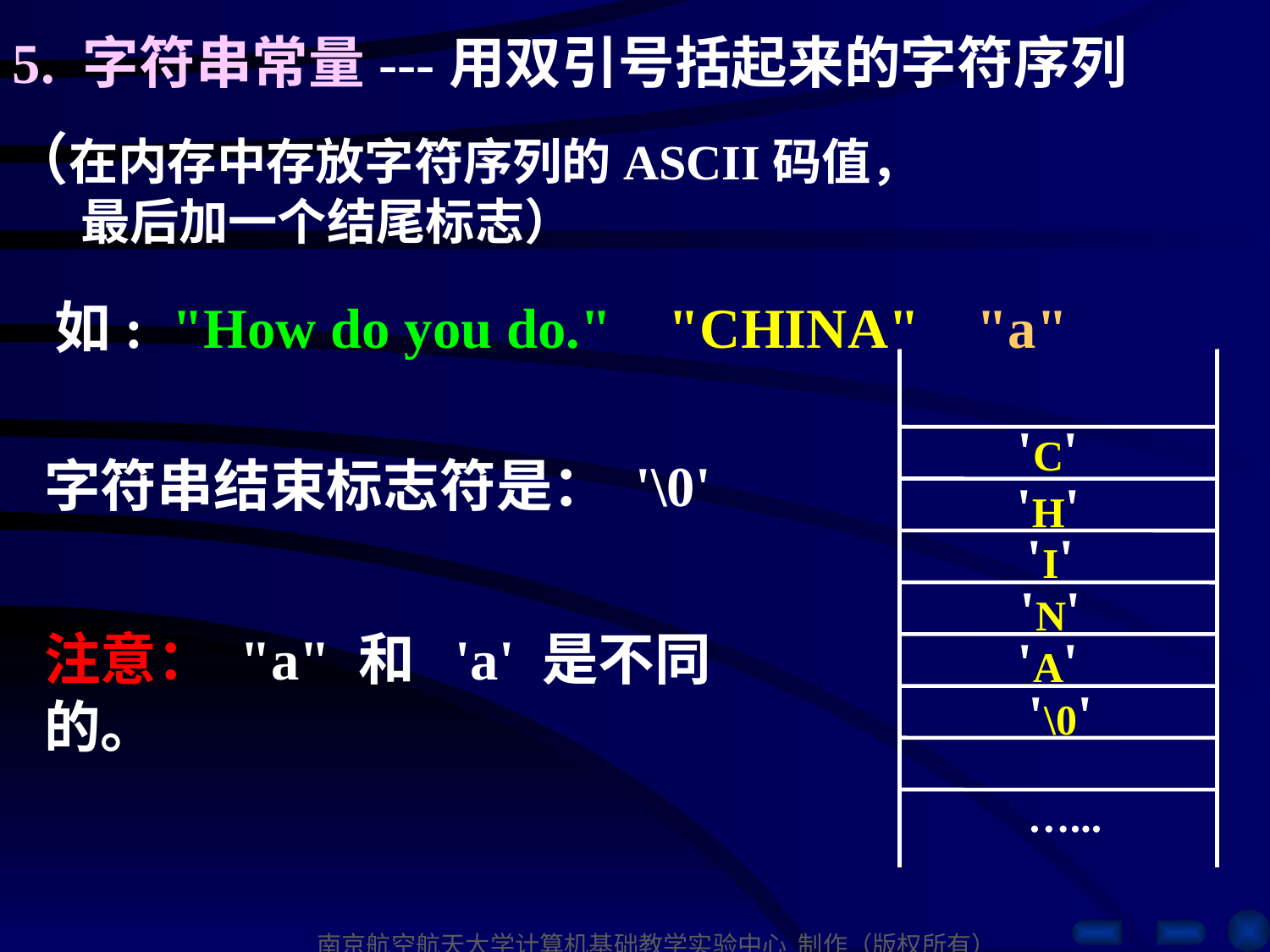

5. 字符串常量---用双引号括起来的字符序列
（在内存中存放字符序列的ASCII码值，
     最后加一个结尾标志）
如:  "How do you do."    "CHINA"    "a"

'C'
'H'
'I'
'N'
'A'
'\0'
…...
字符串结束标志符是： '\0'
注意： "a" 和  'a' 是不同的。